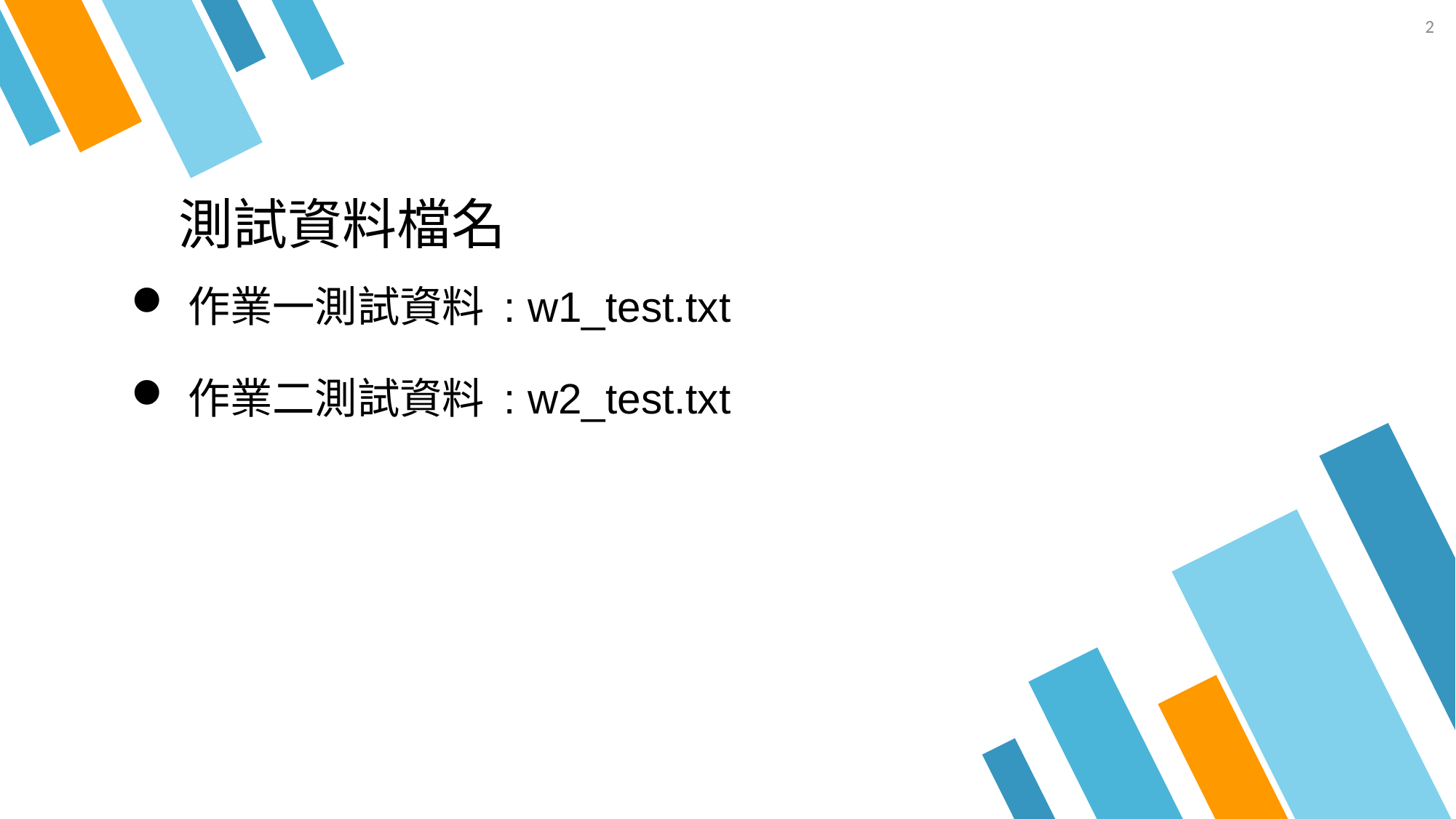

2
# 測試資料檔名
作業一測試資料 : w1_test.txt

作業二測試資料 : w2_test.txt